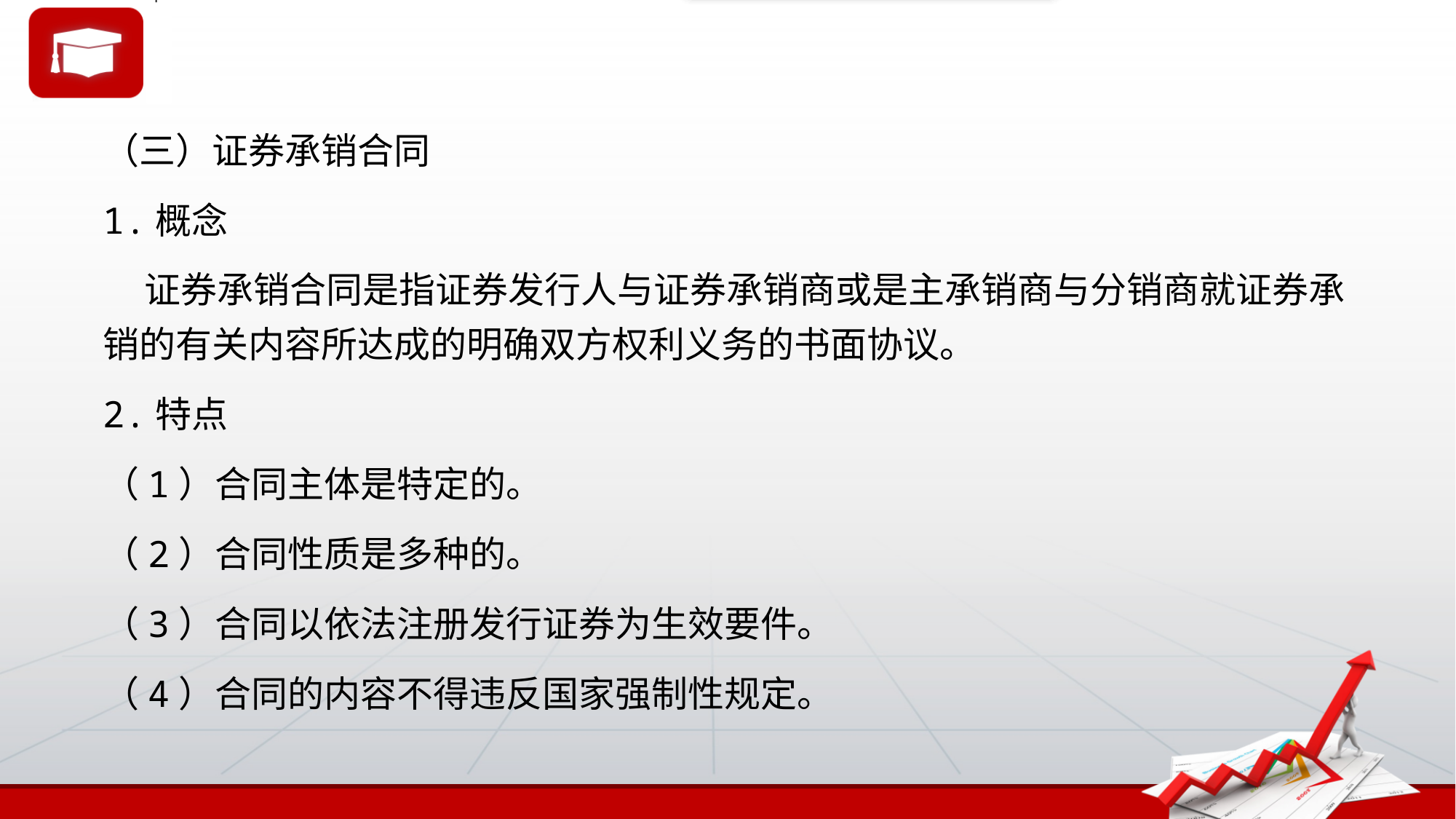

（三）证券承销合同
1.概念
    证券承销合同是指证券发行人与证券承销商或是主承销商与分销商就证券承销的有关内容所达成的明确双方权利义务的书面协议。
2.特点
（1）合同主体是特定的。
（2）合同性质是多种的。
（3）合同以依法注册发行证券为生效要件。
（4）合同的内容不得违反国家强制性规定。